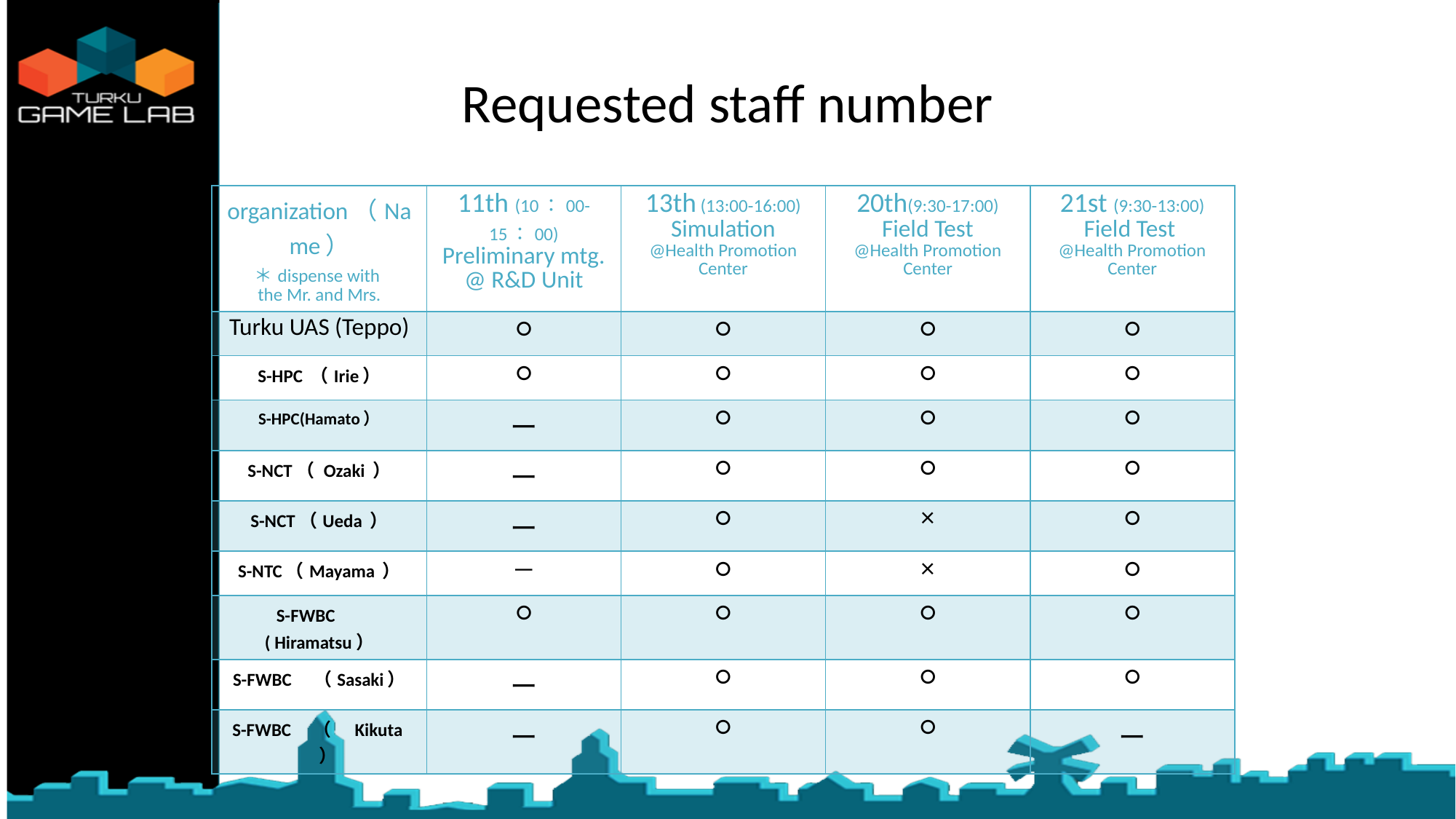

# Requested staff number
| organization（Name） ＊dispense with the Mr. and Mrs. | 11th (10：00-15：00) Preliminary mtg. @ R&D Unit | 13th (13:00-16:00) Simulation @Health Promotion Center | 20th(9:30-17:00) Field Test @Health Promotion Center | 21st (9:30-13:00) Field Test @Health Promotion Center |
| --- | --- | --- | --- | --- |
| Turku UAS (Teppo) | ○ | ○ | ○ | ○ |
| S-HPC （Irie） | ○ | ○ | ○ | ○ |
| S-HPC(Hamato） | ー | ○ | ○ | ○ |
| S-NCT（ Ozaki ） | ー | ○ | ○ | ○ |
| S-NCT（Ueda ） | ー | ○ | × | ○ |
| S-NTC（Mayama ） | ― | ○ | × | ○ |
| S-FWBC　( Hiramatsu） | ○ | ○ | ○ | ○ |
| S-FWBC　（Sasaki） | ー | ○ | ○ | ○ |
| S-FWBC　（　Kikuta　） | ー | ○ | ○ | ー |